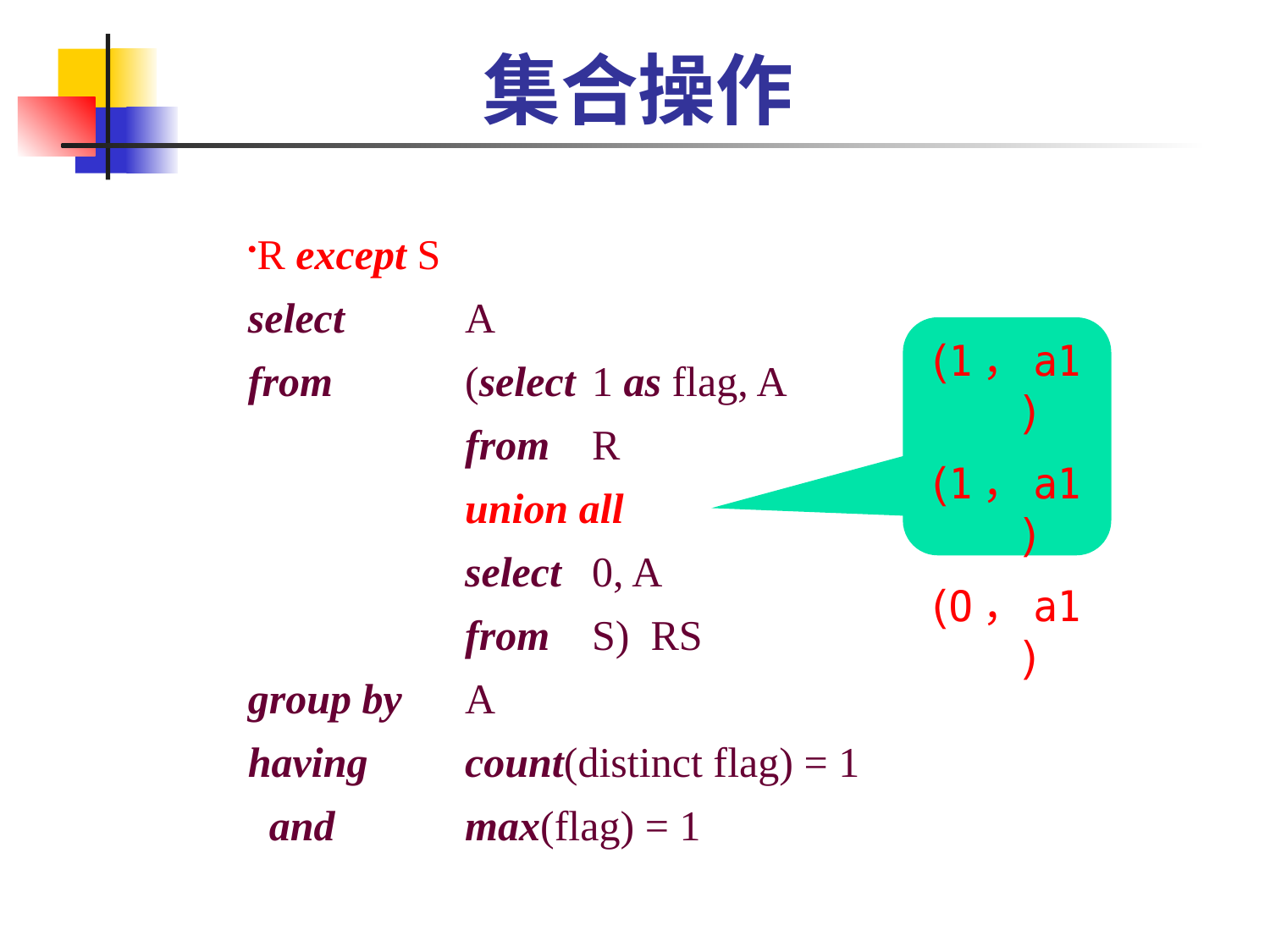

# 集合操作
R except S
select	A
from		(select	1 as flag, A
		from	R
		union all
		select	0, A
		from	S)  RS
group by	A
having	count(distinct flag) = 1
  and		max(flag) = 1
(1，a1)
(1，a1)
(0，a1)